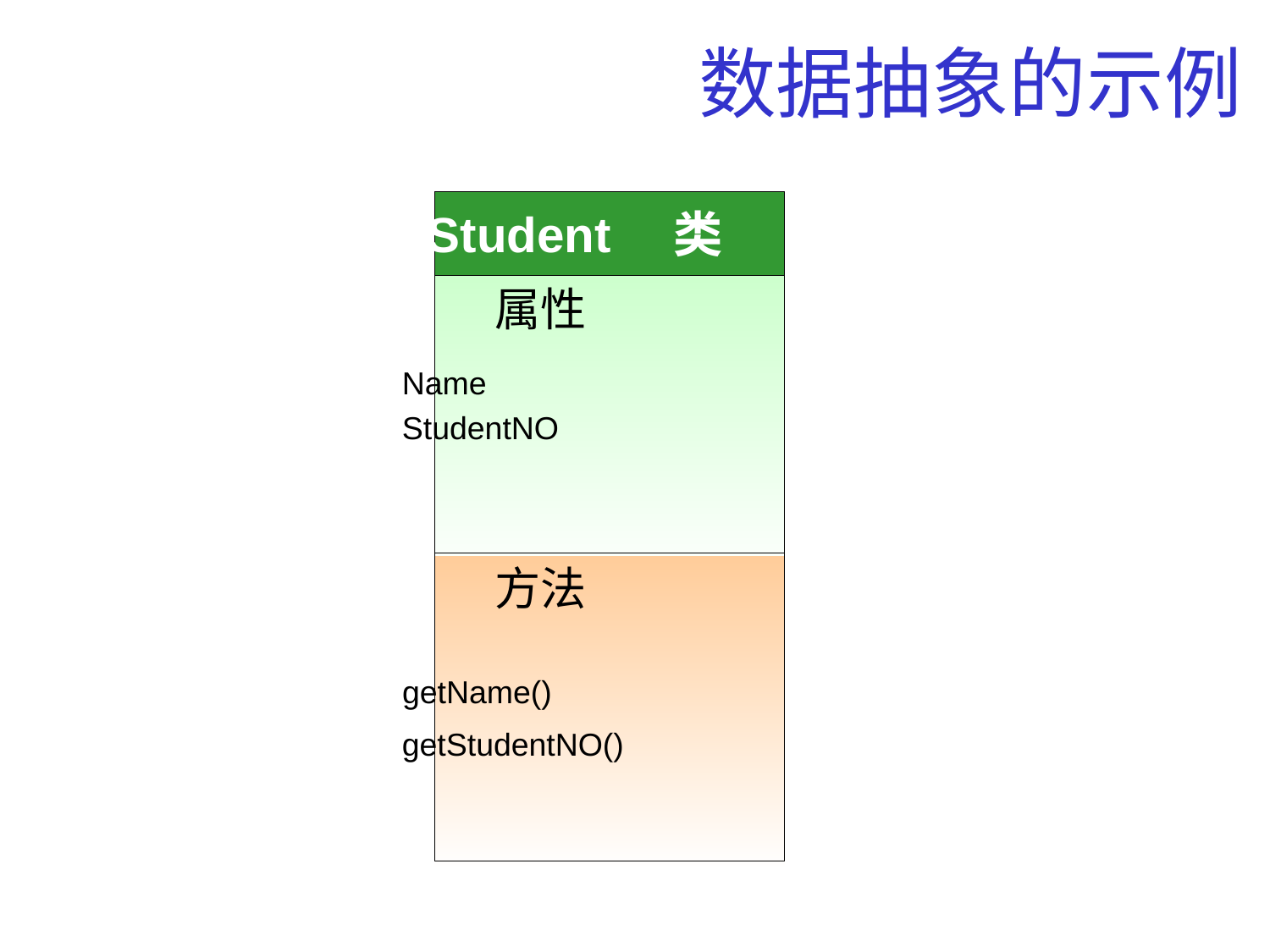

# 数据抽象的示例

Student
类

属性

Name
StudentNO

方法
getName()

getStudentNO()
15